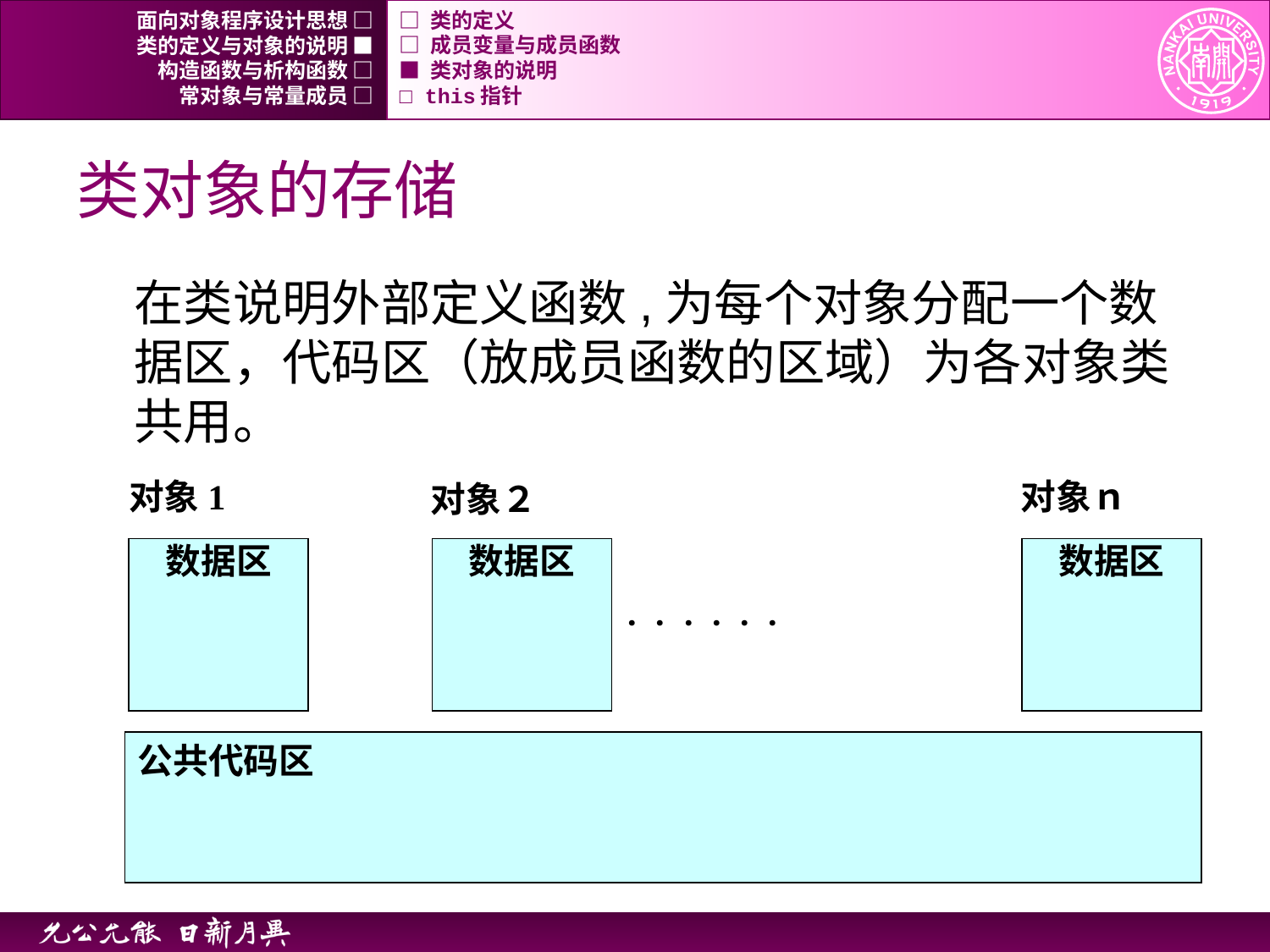

面向对象程序设计思想 □
□ 类的定义
类的定义与对象的说明 ■
□ 成员变量与成员函数
构造函数与析构函数 □
■ 类对象的说明
常对象与常量成员 □

□ this指针
# 类对象的存储
在类说明外部定义函数,为每个对象分配一个数据区，代码区（放成员函数的区域）为各对象类共用。
对象1
对象ｎ
对象２
数据区
数据区
数据区
．．．．．．
公共代码区